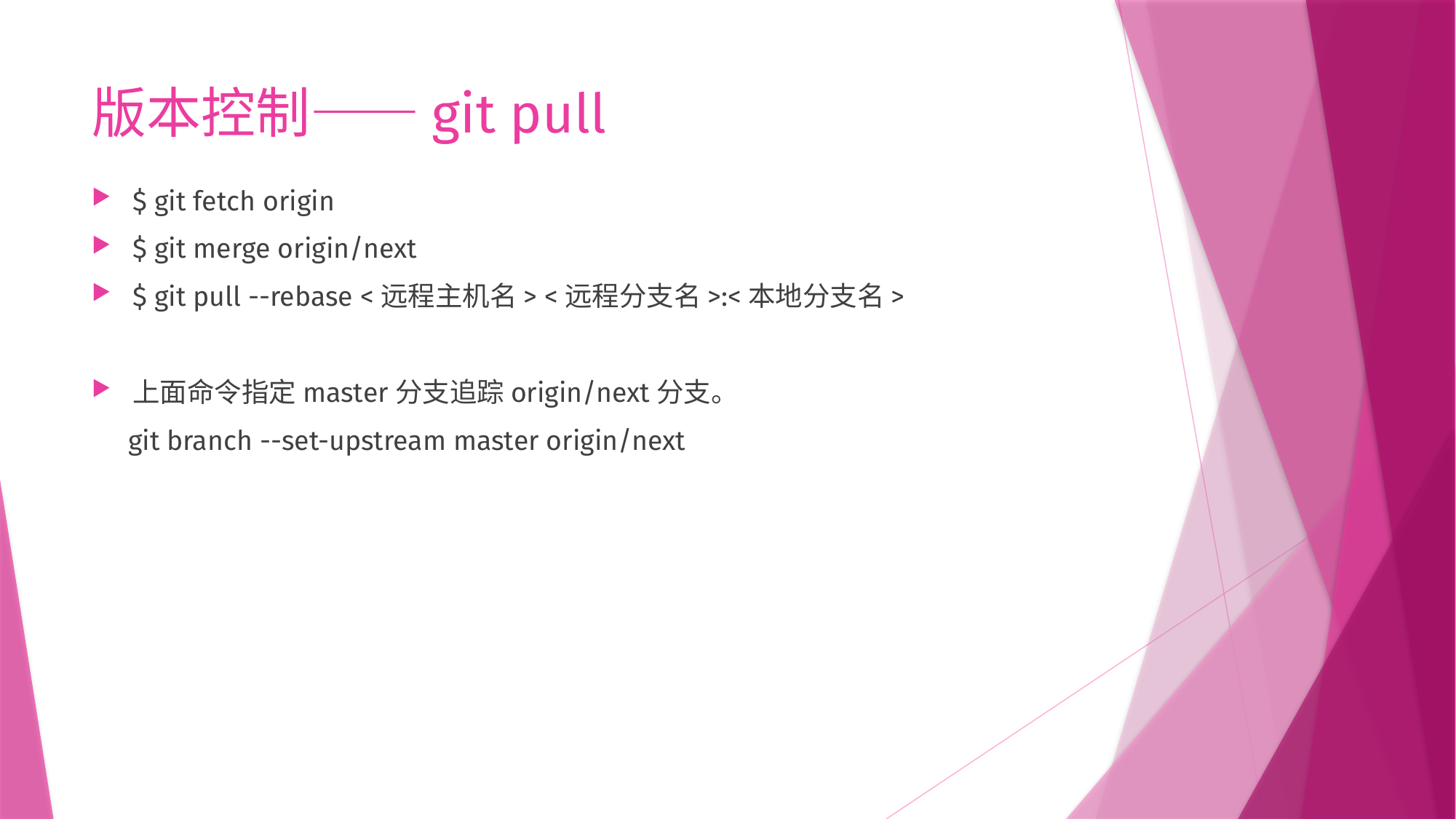

# 版本控制——git pull
$ git fetch origin
$ git merge origin/next
$ git pull --rebase <远程主机名> <远程分支名>:<本地分支名>

上面命令指定master分支追踪origin/next分支。
     git branch --set-upstream master origin/next